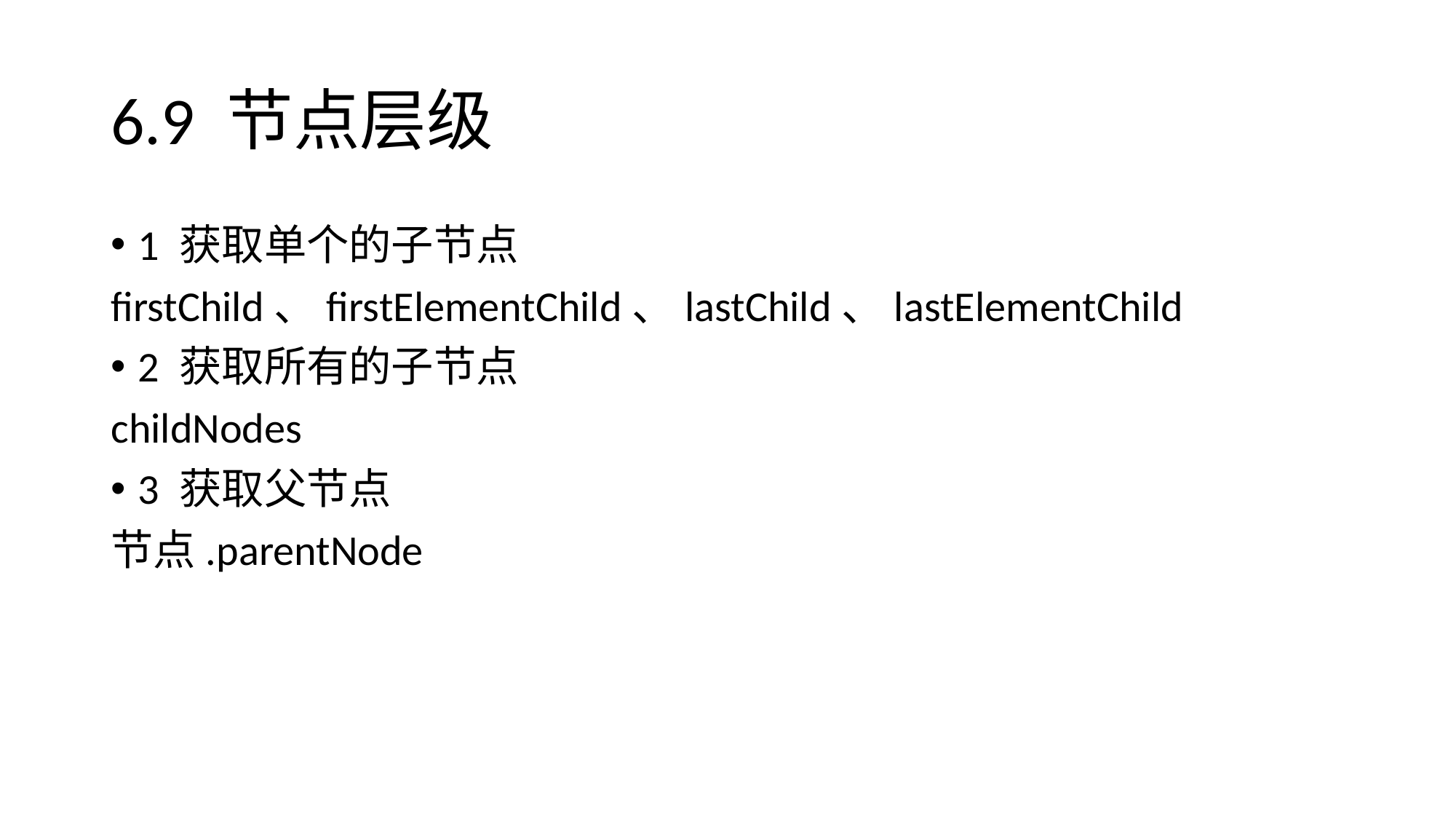

# 6.9 节点层级
1 获取单个的子节点
firstChild、firstElementChild、lastChild、lastElementChild
2 获取所有的子节点
childNodes
3 获取父节点
节点.parentNode